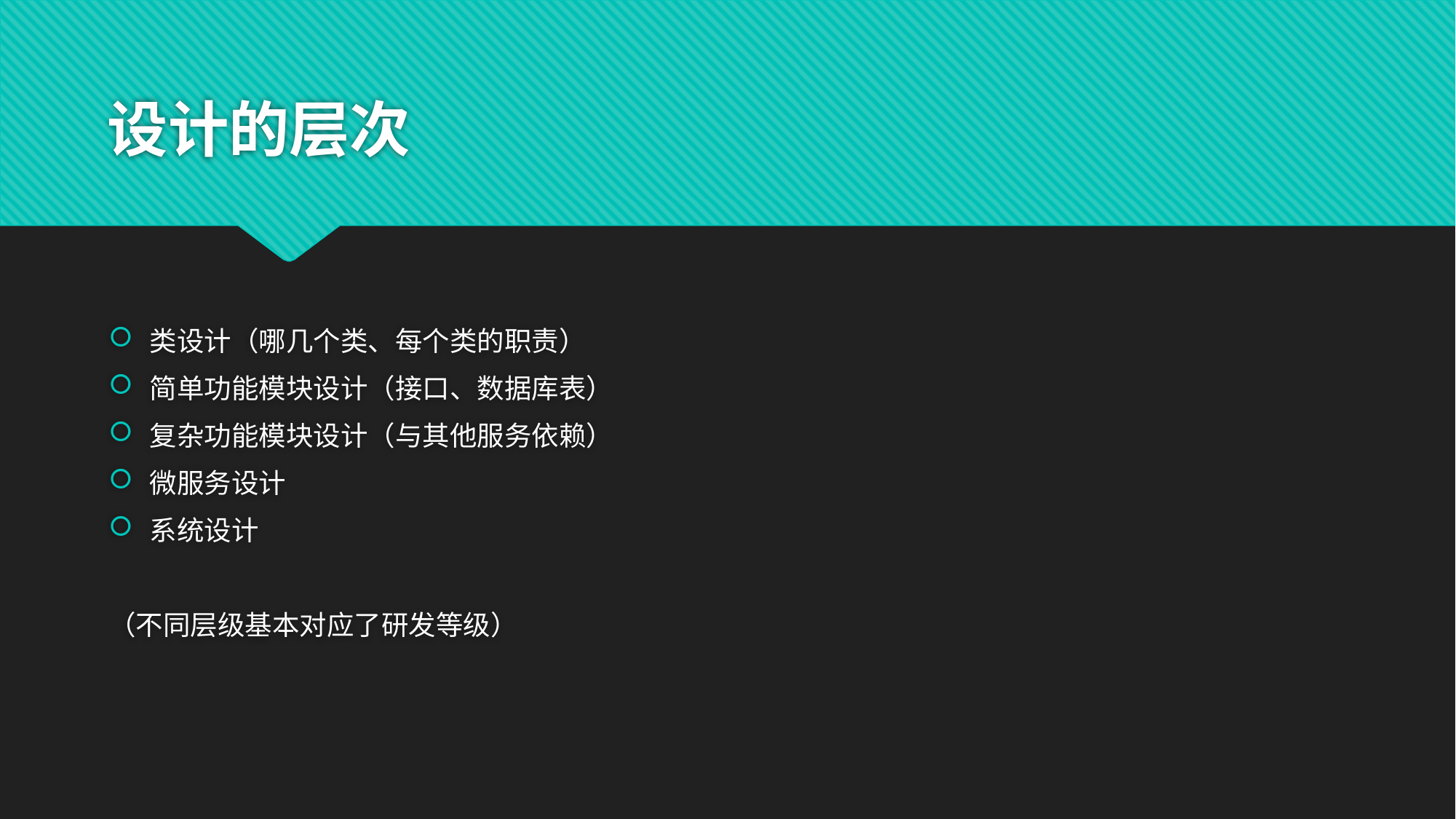

# 设计的层次
类设计（哪几个类、每个类的职责）
简单功能模块设计（接口、数据库表）
复杂功能模块设计（与其他服务依赖）
微服务设计
系统设计

（不同层级基本对应了研发等级）